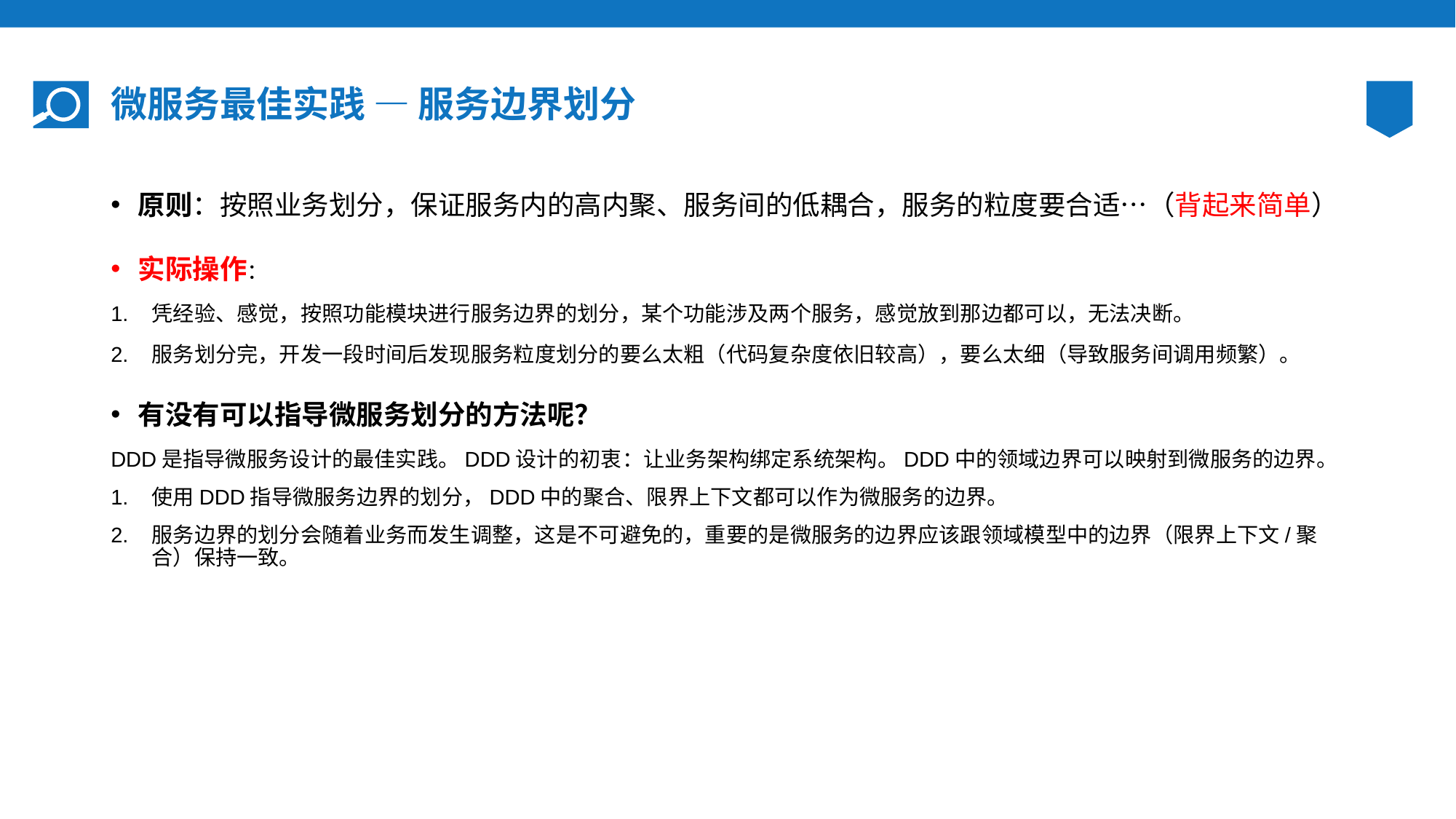

# 微服务最佳实践 — 服务边界划分
原则：按照业务划分，保证服务内的高内聚、服务间的低耦合，服务的粒度要合适…（背起来简单）
实际操作：
凭经验、感觉，按照功能模块进行服务边界的划分，某个功能涉及两个服务，感觉放到那边都可以，无法决断。
服务划分完，开发一段时间后发现服务粒度划分的要么太粗（代码复杂度依旧较高），要么太细（导致服务间调用频繁）。
有没有可以指导微服务划分的方法呢？
DDD是指导微服务设计的最佳实践。DDD设计的初衷：让业务架构绑定系统架构。DDD中的领域边界可以映射到微服务的边界。
使用DDD指导微服务边界的划分，DDD中的聚合、限界上下文都可以作为微服务的边界。
服务边界的划分会随着业务而发生调整，这是不可避免的，重要的是微服务的边界应该跟领域模型中的边界（限界上下文/聚合）保持一致。